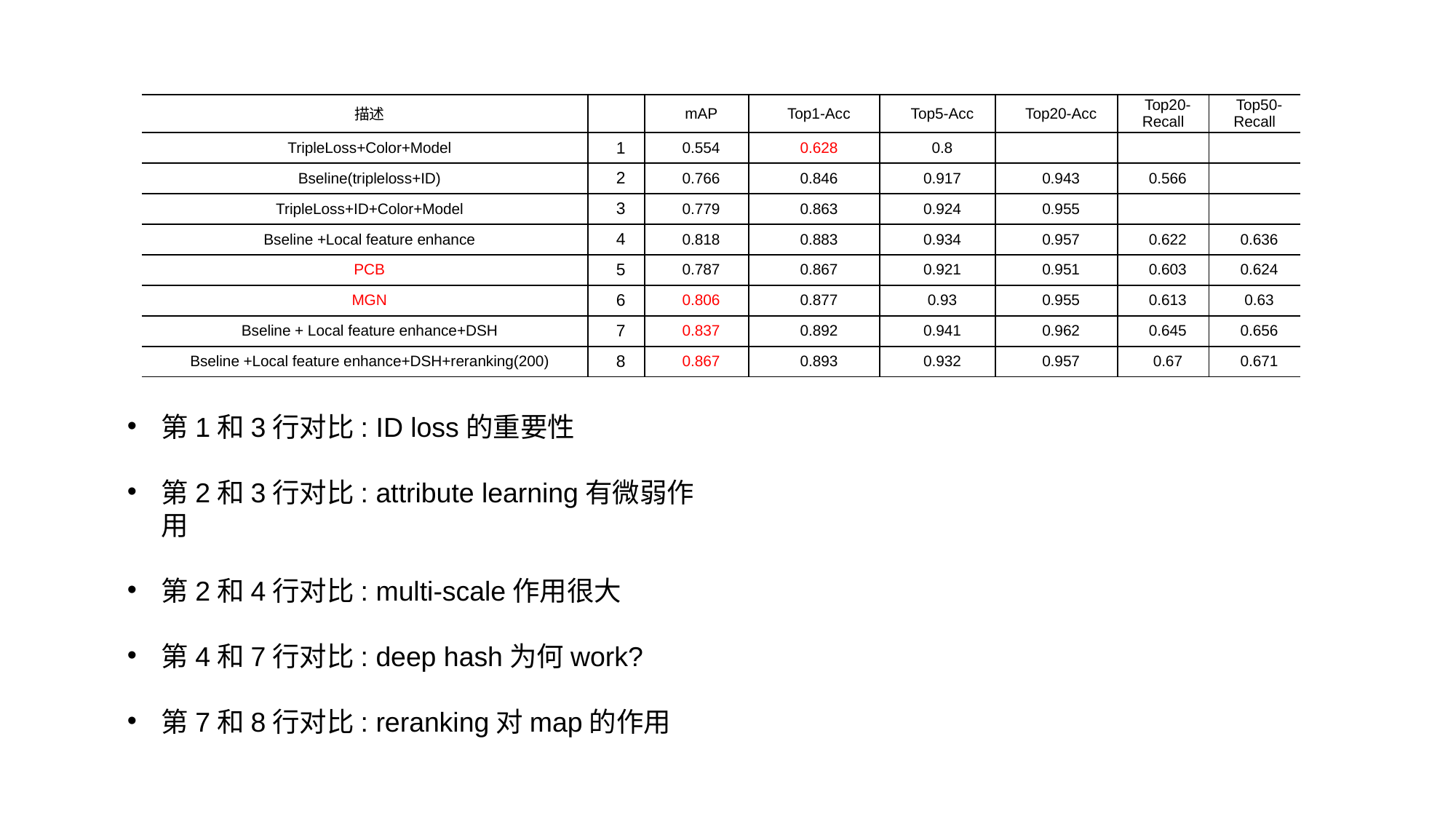

| 描述 |  | mAP | Top1-Acc | Top5-Acc | Top20-Acc | Top20-Recall | Top50-Recall |
| --- | --- | --- | --- | --- | --- | --- | --- |
| TripleLoss+Color+Model | 1 | 0.554 | 0.628 | 0.8 |  |  |  |
| Bseline(tripleloss+ID) | 2 | 0.766 | 0.846 | 0.917 | 0.943 | 0.566 |  |
| TripleLoss+ID+Color+Model | 3 | 0.779 | 0.863 | 0.924 | 0.955 |  |  |
| Bseline +Local feature enhance | 4 | 0.818 | 0.883 | 0.934 | 0.957 | 0.622 | 0.636 |
| PCB | 5 | 0.787 | 0.867 | 0.921 | 0.951 | 0.603 | 0.624 |
| MGN | 6 | 0.806 | 0.877 | 0.93 | 0.955 | 0.613 | 0.63 |
| Bseline + Local feature enhance+DSH | 7 | 0.837 | 0.892 | 0.941 | 0.962 | 0.645 | 0.656 |
| Bseline +Local feature enhance+DSH+reranking(200) | 8 | 0.867 | 0.893 | 0.932 | 0.957 | 0.67 | 0.671 |
第1和3行对比: ID loss的重要性

第2和3行对比: attribute learning有微弱作用

第2和4行对比: multi-scale作用很大

第4和7行对比: deep hash为何work?

第7和8行对比: reranking对map的作用